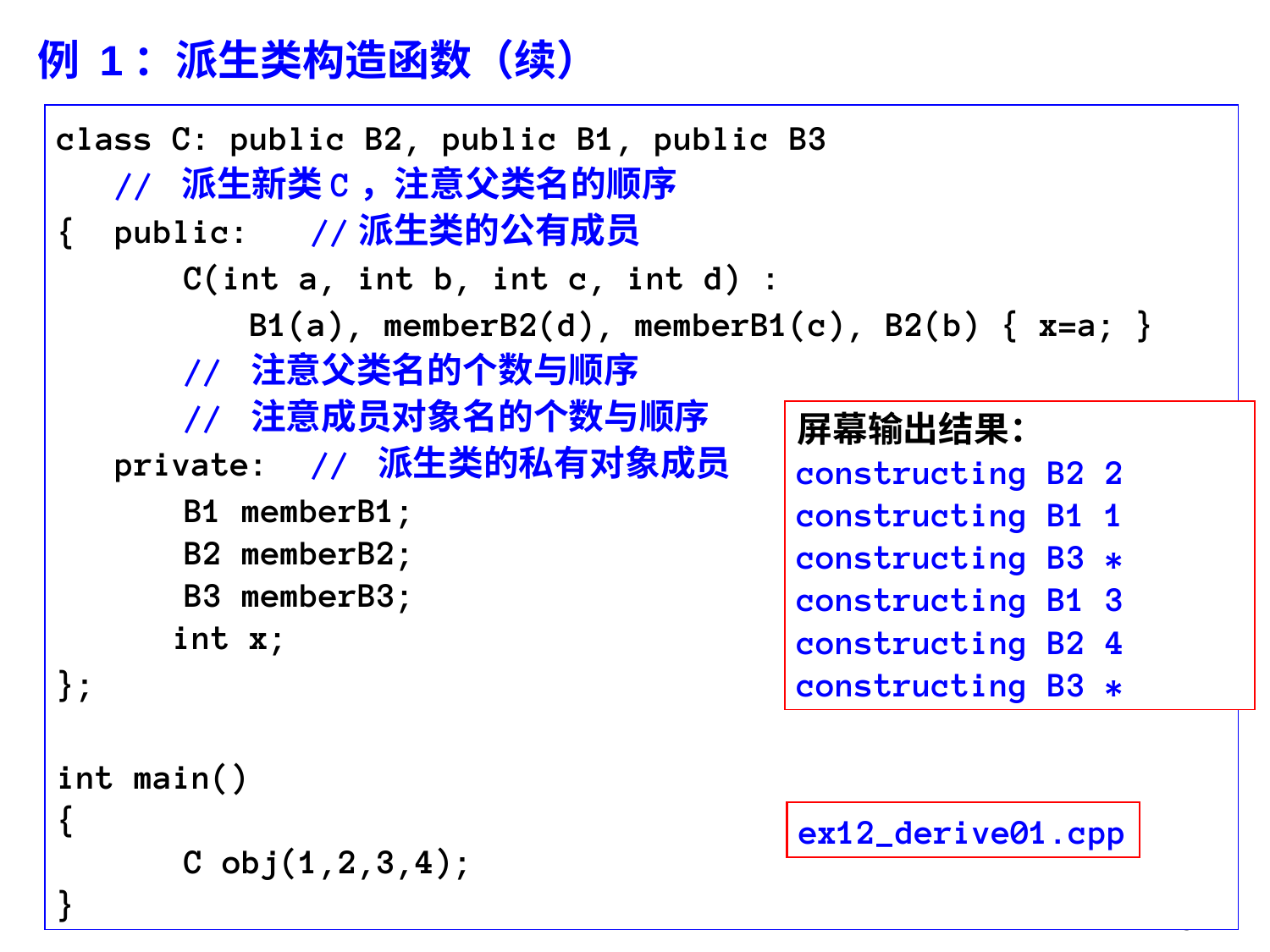

# 例 1：派生类构造函数（续）
class C: public B2, public B1, public B3
   // 派生新类C，注意父类名的顺序
{  public:	//派生类的公有成员
	C(int a, int b, int c, int d) :
          B1(a), memberB2(d), memberB1(c), B2(b) { x=a; }
	// 注意父类名的个数与顺序
	// 注意成员对象名的个数与顺序
   private:	// 派生类的私有对象成员
	B1 memberB1;
	B2 memberB2;
	B3 memberB3;
      int x;
};

int main()
{
	C obj(1,2,3,4);
}
屏幕输出结果：
constructing B2 2
constructing B1 1
constructing B3 *
constructing B1 3
constructing B2 4
constructing B3 *
ex12_derive01.cpp
15